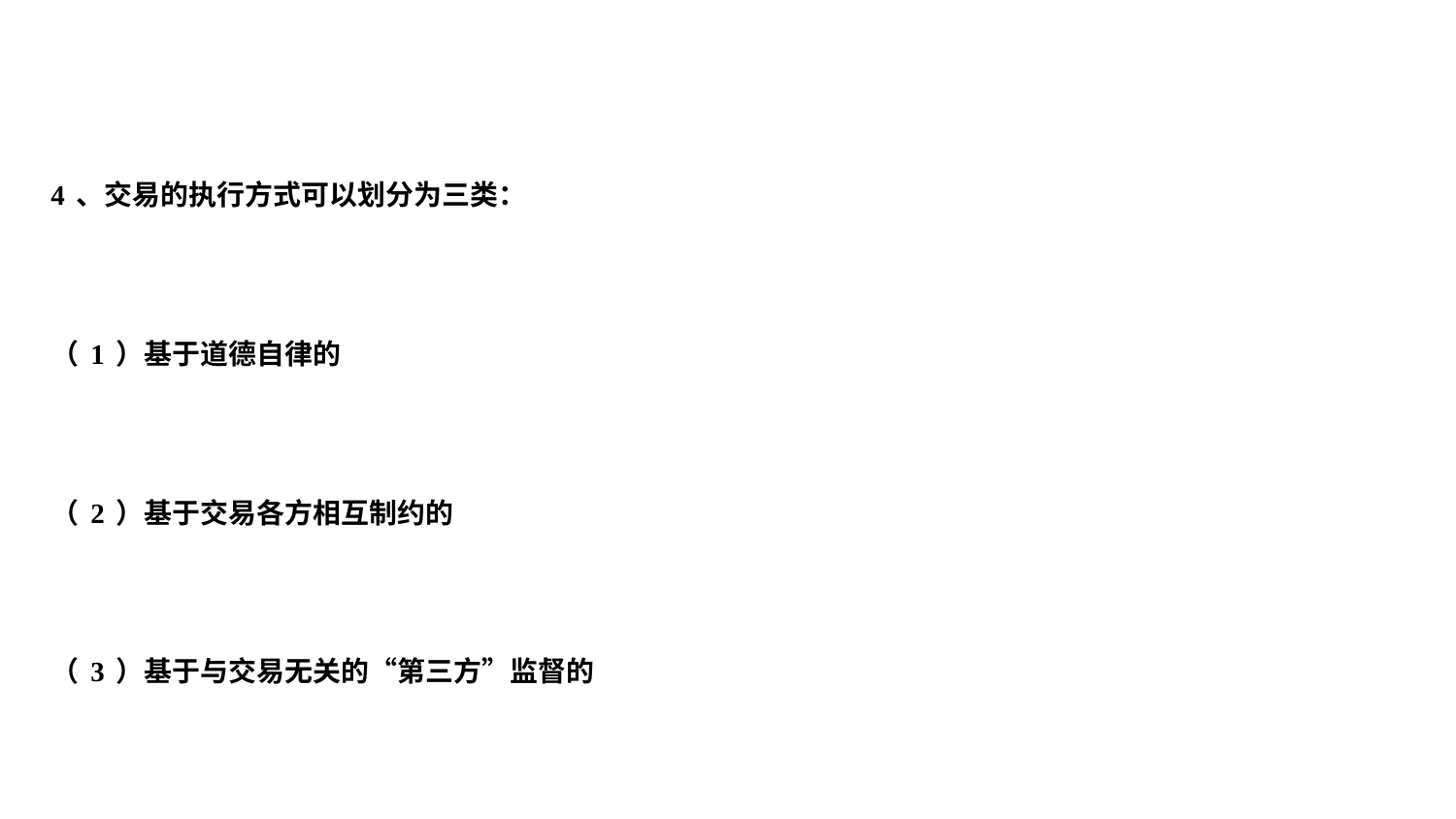

4、交易的执行方式可以划分为三类：
（1）基于道德自律的
（2）基于交易各方相互制约的
（3）基于与交易无关的“第三方”监督的